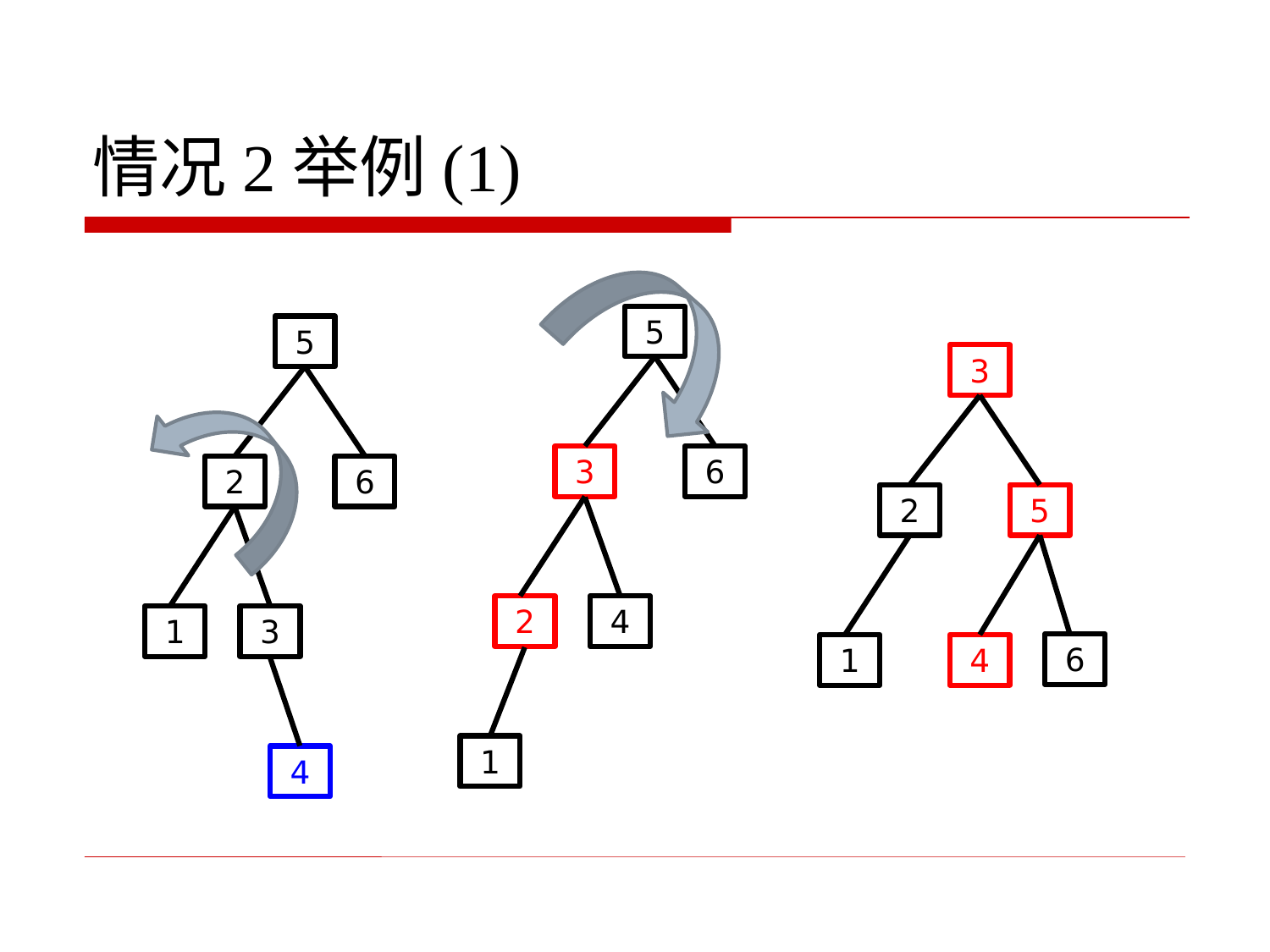

# 情况2举例(1)

5
3
6
2
4
1
5
2
6
1
3
4
3
2
5
6
1
4